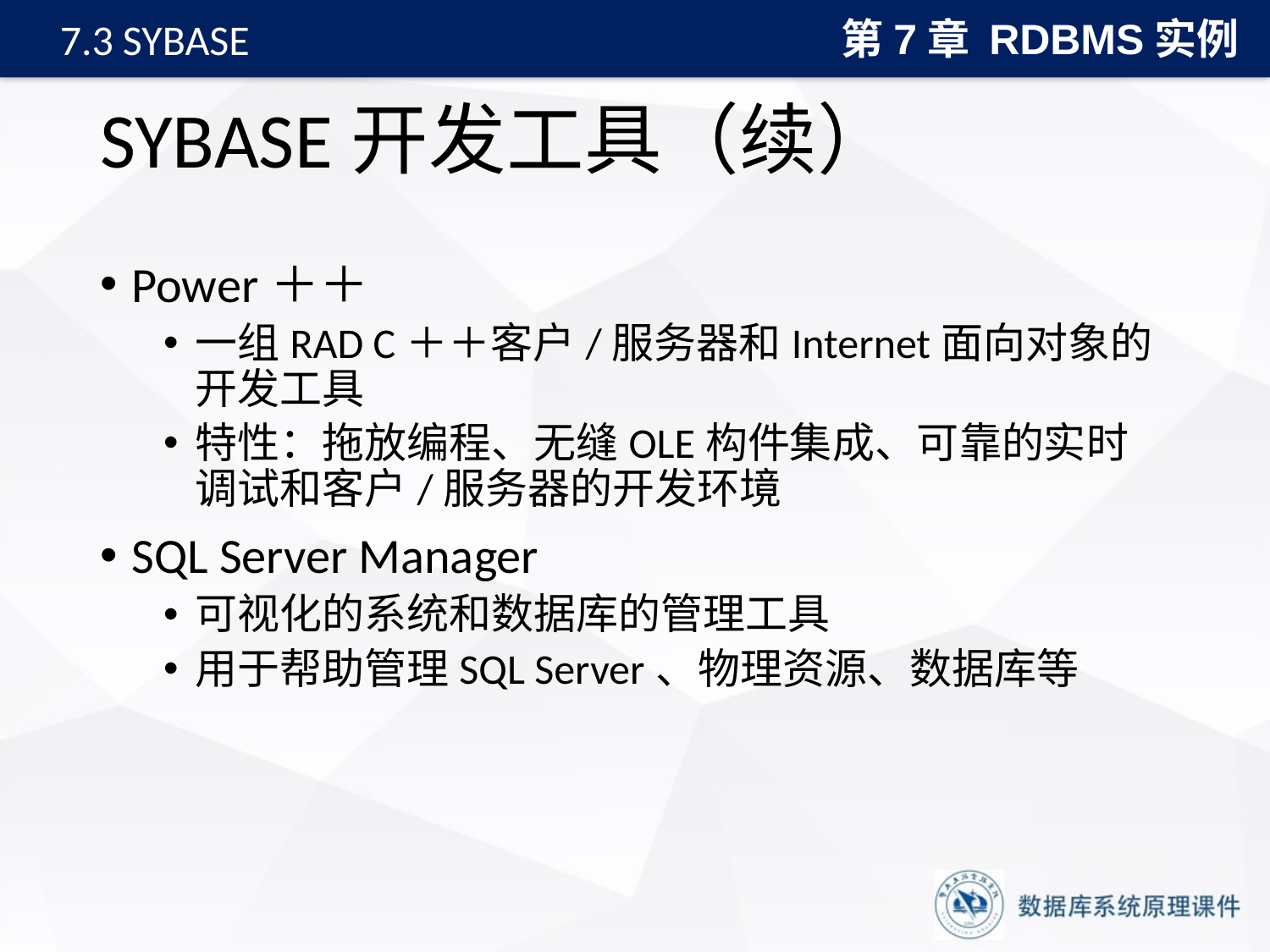

第7章 RDBMS实例
7.3 SYBASE
# SYBASE开发工具（续）
Power＋＋
一组RAD C＋＋客户/服务器和Internet面向对象的开发工具
特性：拖放编程、无缝OLE构件集成、可靠的实时调试和客户/服务器的开发环境
SQL Server Manager
可视化的系统和数据库的管理工具
用于帮助管理SQL Server、物理资源、数据库等